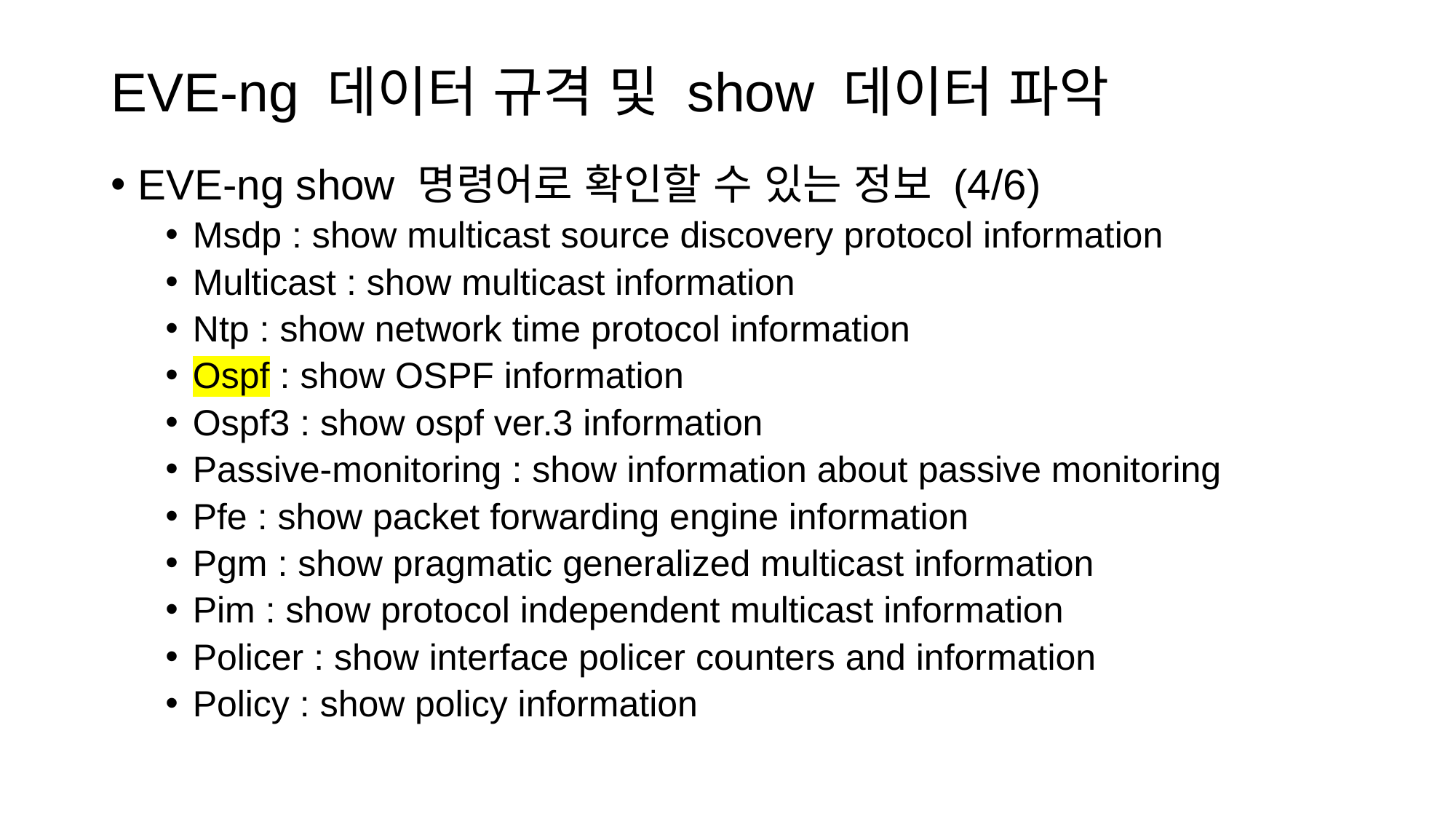

# EVE-ng 데이터 규격 및 show 데이터 파악
EVE-ng show 명령어로 확인할 수 있는 정보 (4/6)
Msdp : show multicast source discovery protocol information
Multicast : show multicast information
Ntp : show network time protocol information
Ospf : show OSPF information
Ospf3 : show ospf ver.3 information
Passive-monitoring : show information about passive monitoring
Pfe : show packet forwarding engine information
Pgm : show pragmatic generalized multicast information
Pim : show protocol independent multicast information
Policer : show interface policer counters and information
Policy : show policy information